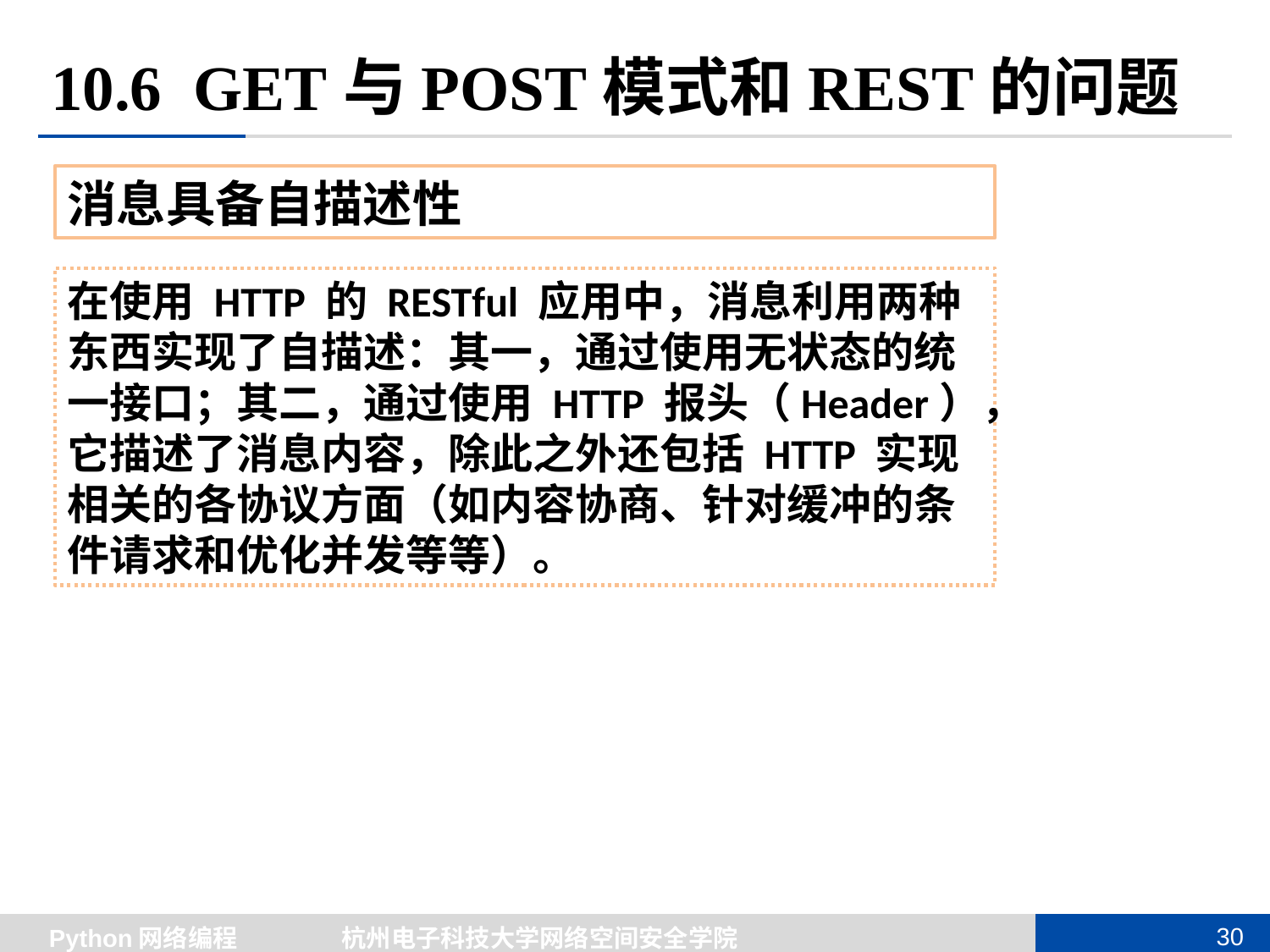

# 10.6  GET与POST模式和REST的问题
消息具备自描述性
在使用 HTTP 的 RESTful 应用中，消息利用两种东西实现了自描述：其一，通过使用无状态的统一接口；其二，通过使用 HTTP 报头（Header），它描述了消息内容，除此之外还包括 HTTP 实现相关的各协议方面（如内容协商、针对缓冲的条件请求和优化并发等等）。